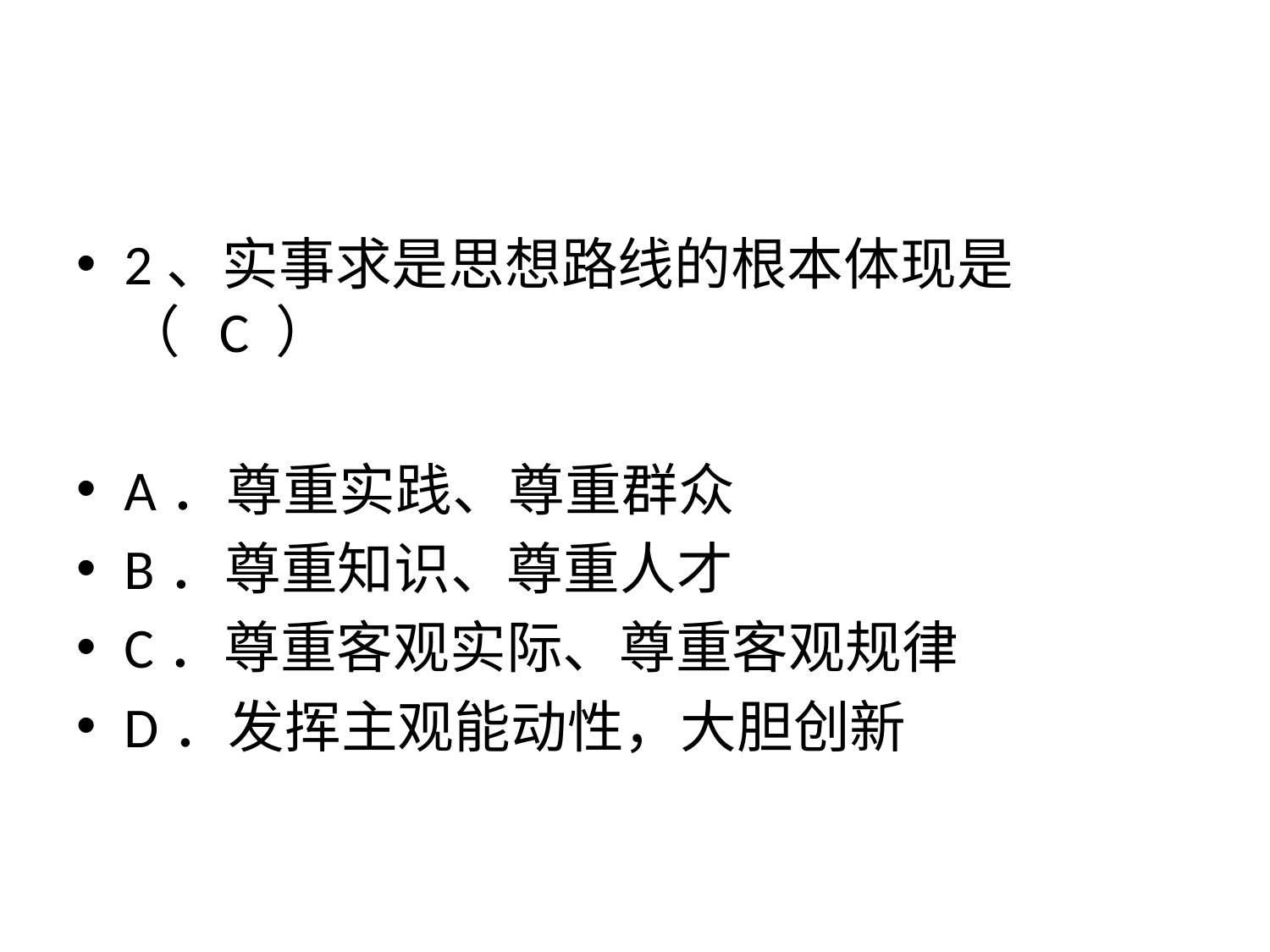

#
2、实事求是思想路线的根本体现是（  C ）

A．尊重实践、尊重群众
B．尊重知识、尊重人才
C．尊重客观实际、尊重客观规律
D．发挥主观能动性，大胆创新